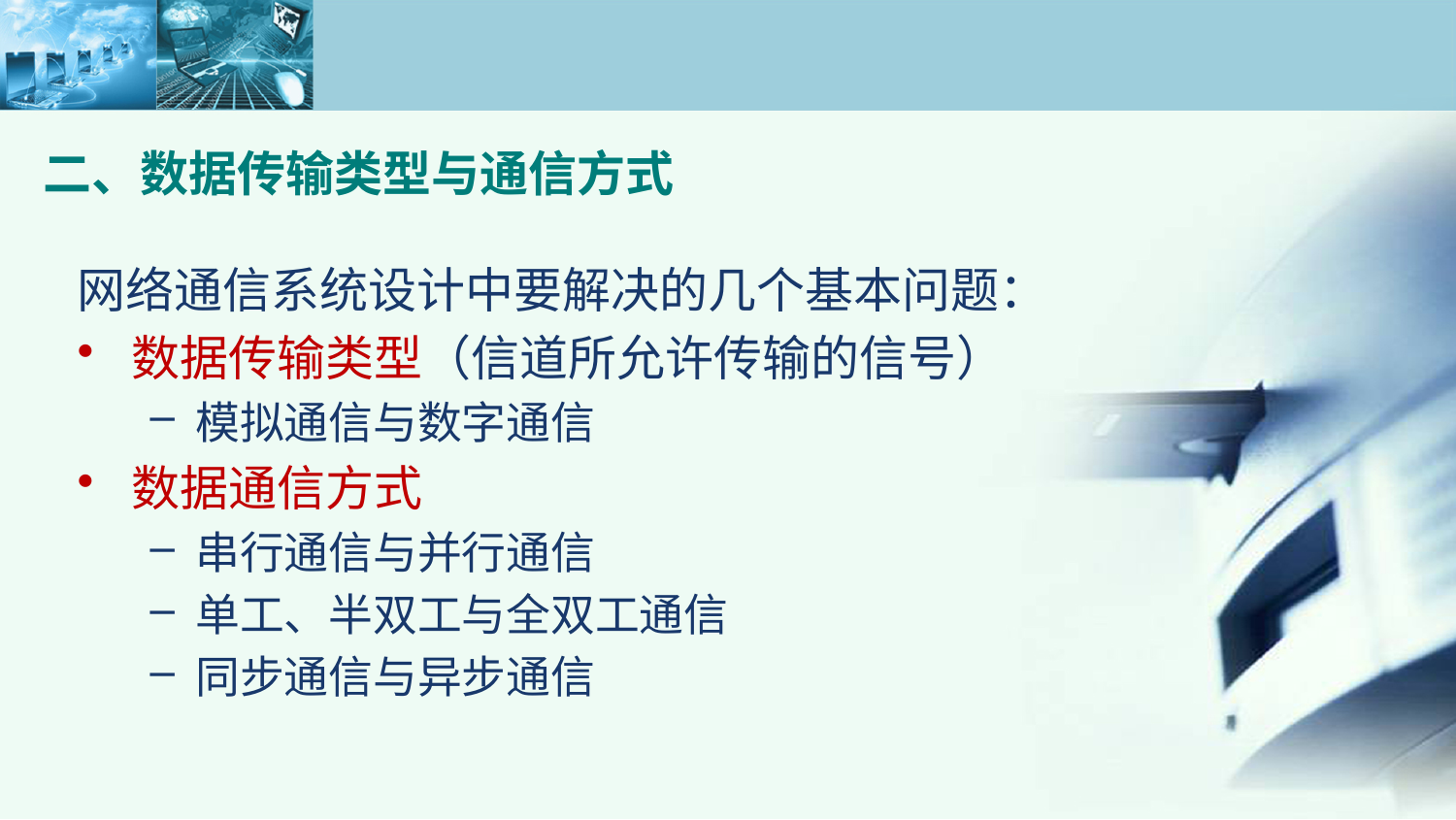

二、数据传输类型与通信方式
网络通信系统设计中要解决的几个基本问题：
数据传输类型（信道所允许传输的信号）
模拟通信与数字通信
数据通信方式
串行通信与并行通信
单工、半双工与全双工通信
同步通信与异步通信